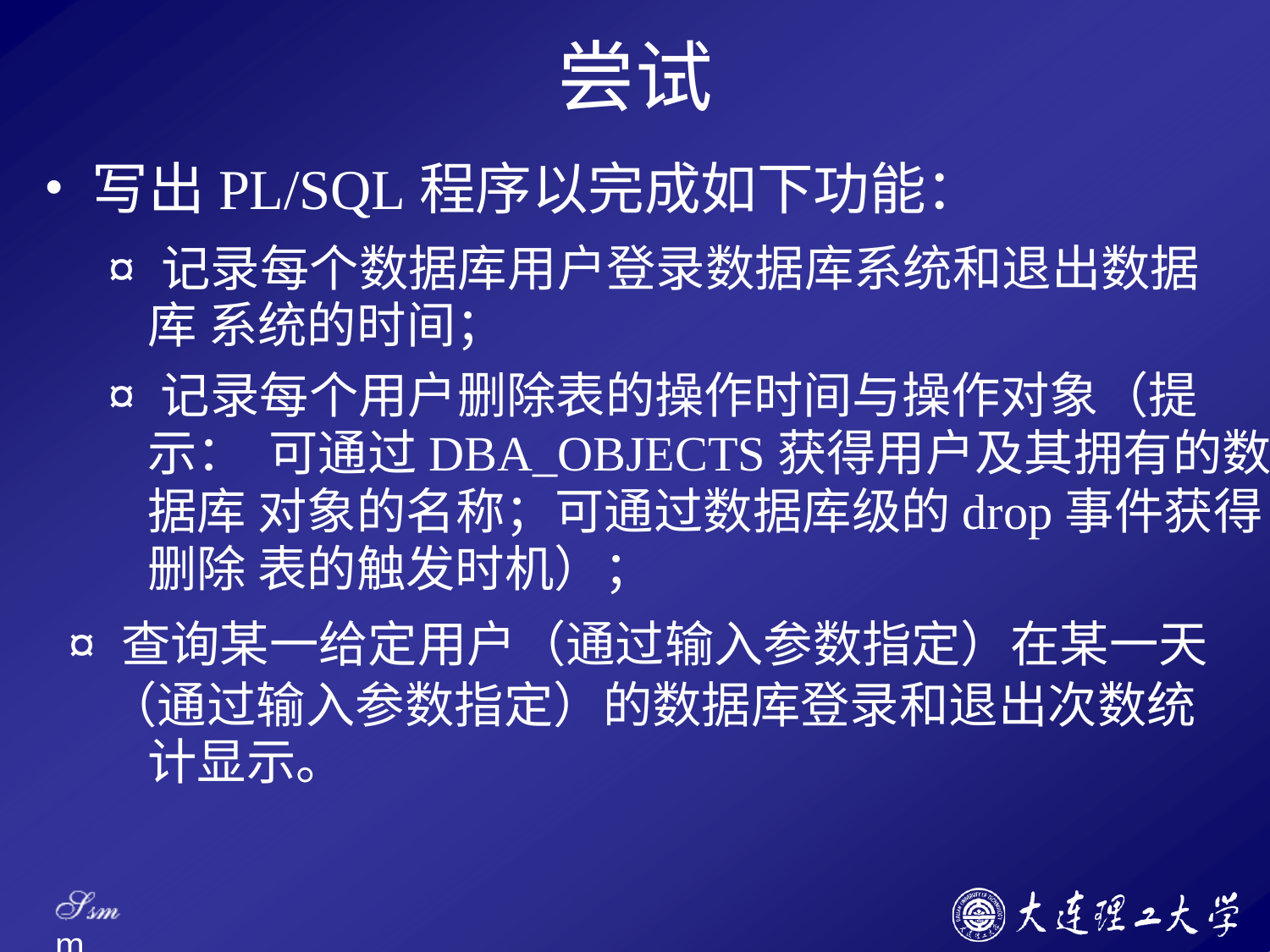

# 尝试
写出PL/SQL程序以完成如下功能：
¤ 记录每个数据库用户登录数据库系统和退出数据库 系统的时间；
¤ 记录每个用户删除表的操作时间与操作对象（提示：  可通过DBA_OBJECTS获得用户及其拥有的数据库 对象的名称；可通过数据库级的drop事件获得删除 表的触发时机）；
¤ 查询某一给定用户（通过输入参数指定）在某一天
（通过输入参数指定）的数据库登录和退出次数统 计显示。

Ssm